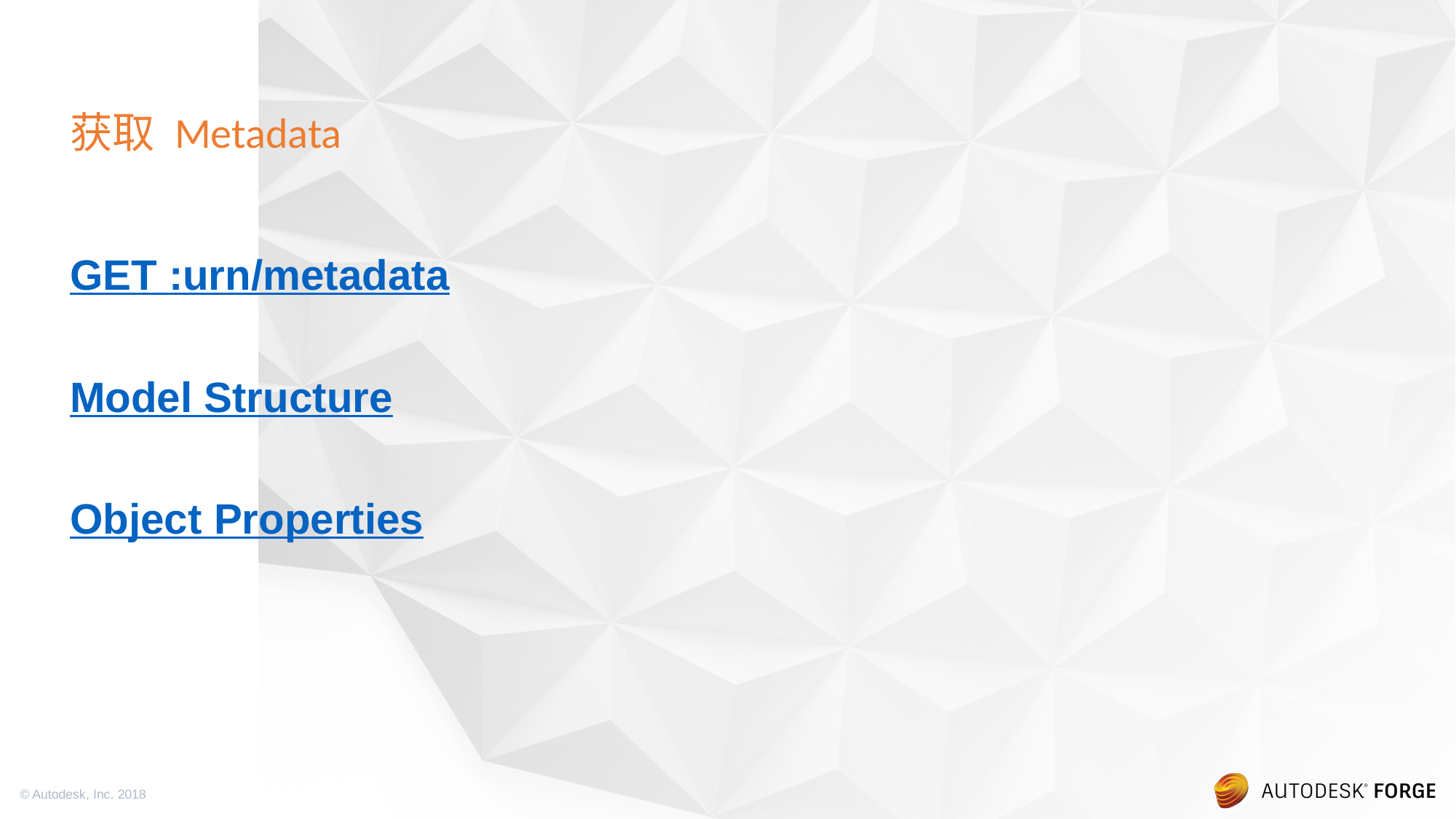

# 获取 Metadata
GET :urn/​metadata

Model Structure

Object Properties